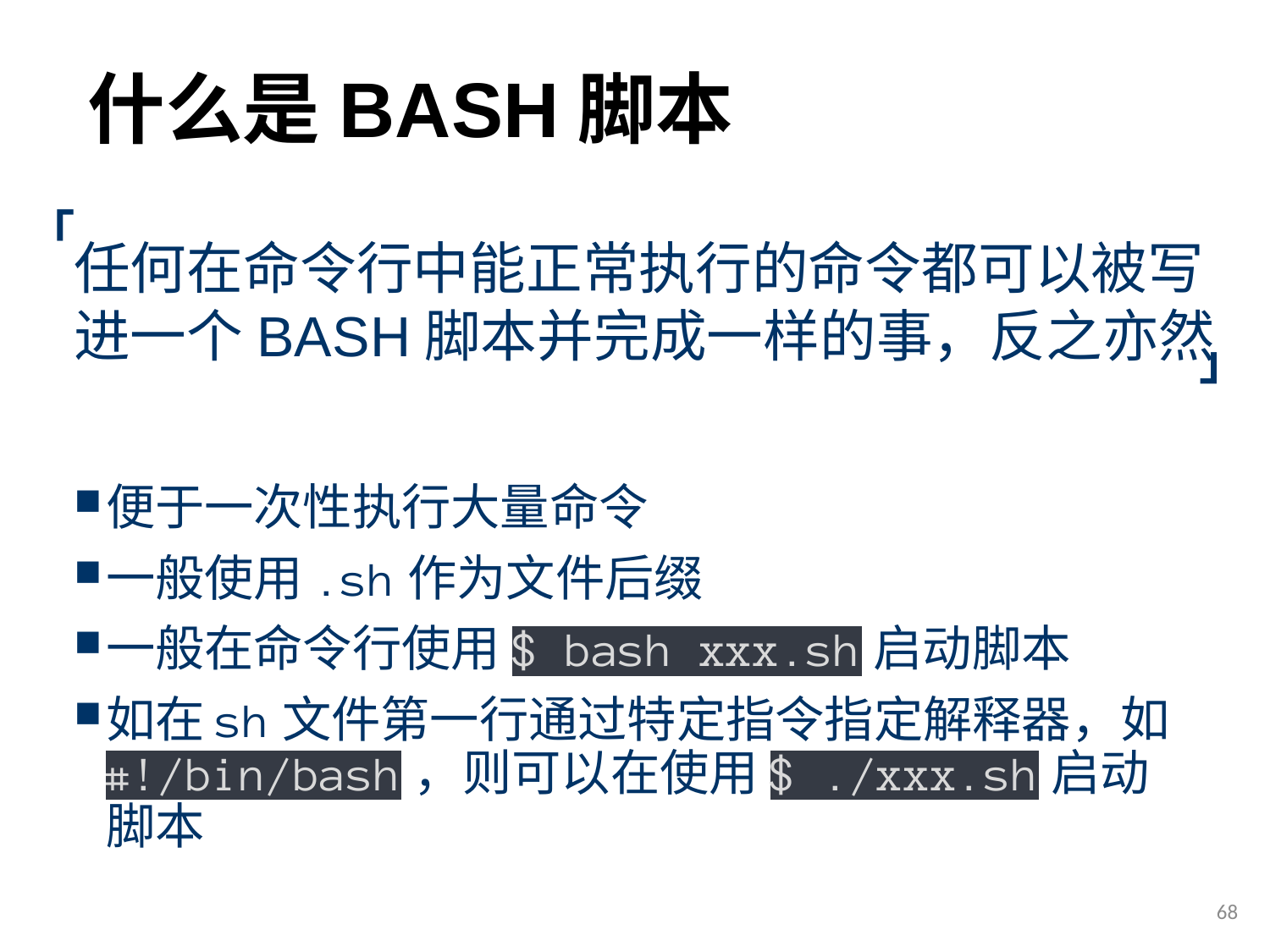

# 什么是BASH脚本
「
任何在命令行中能正常执行的命令都可以被写进一个BASH脚本并完成一样的事，反之亦然
」
便于一次性执行大量命令
一般使用.sh作为文件后缀
一般在命令行使用$ bash xxx.sh启动脚本
如在sh文件第一行通过特定指令指定解释器，如#!/bin/bash，则可以在使用$ ./xxx.sh启动脚本
68